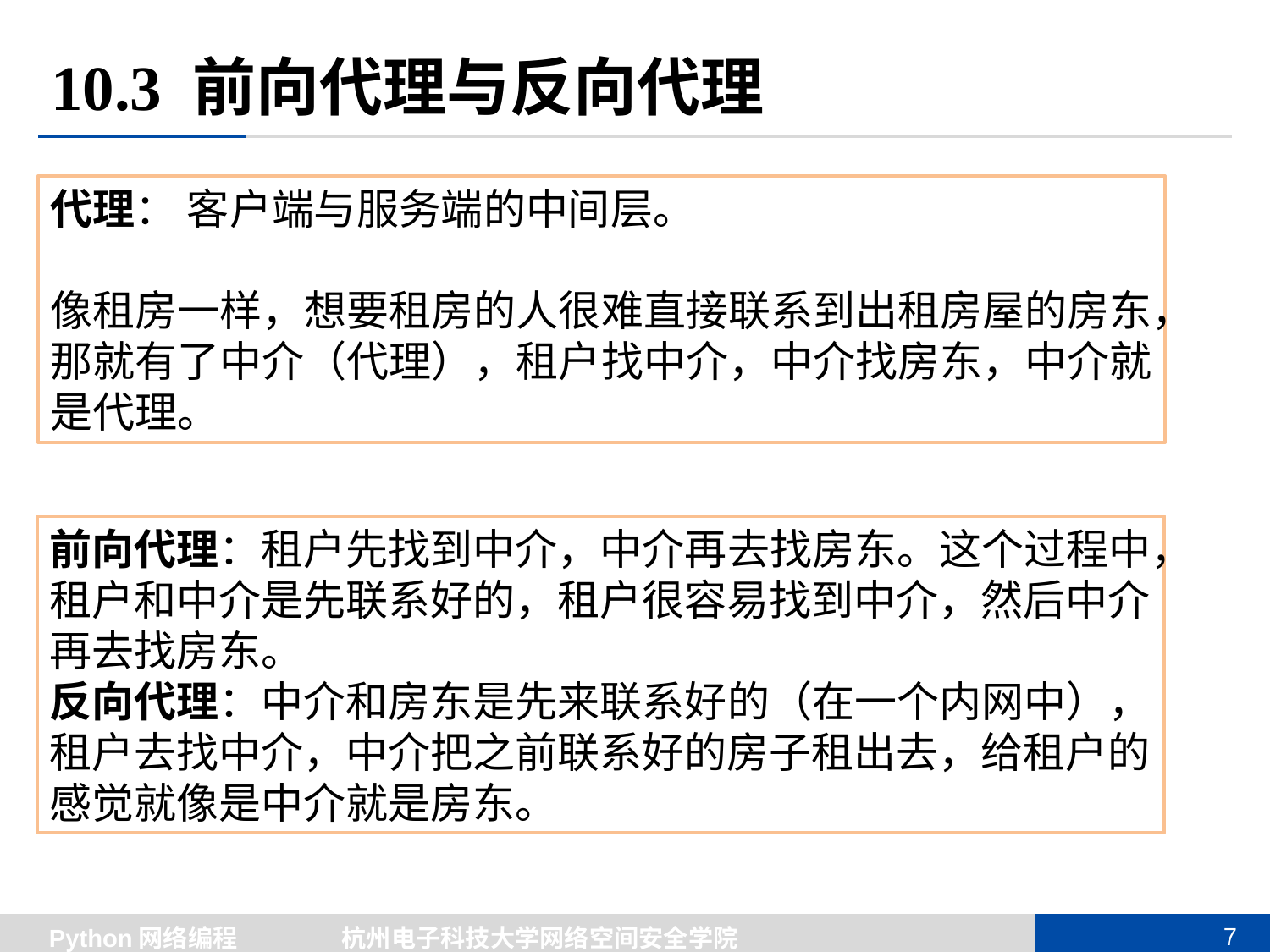

# 10.3 前向代理与反向代理
代理： 客户端与服务端的中间层。

像租房一样，想要租房的人很难直接联系到出租房屋的房东，那就有了中介（代理），租户找中介，中介找房东，中介就是代理。
前向代理：租户先找到中介，中介再去找房东。这个过程中，租户和中介是先联系好的，租户很容易找到中介，然后中介再去找房东。
反向代理：中介和房东是先来联系好的（在一个内网中），租户去找中介，中介把之前联系好的房子租出去，给租户的感觉就像是中介就是房东。